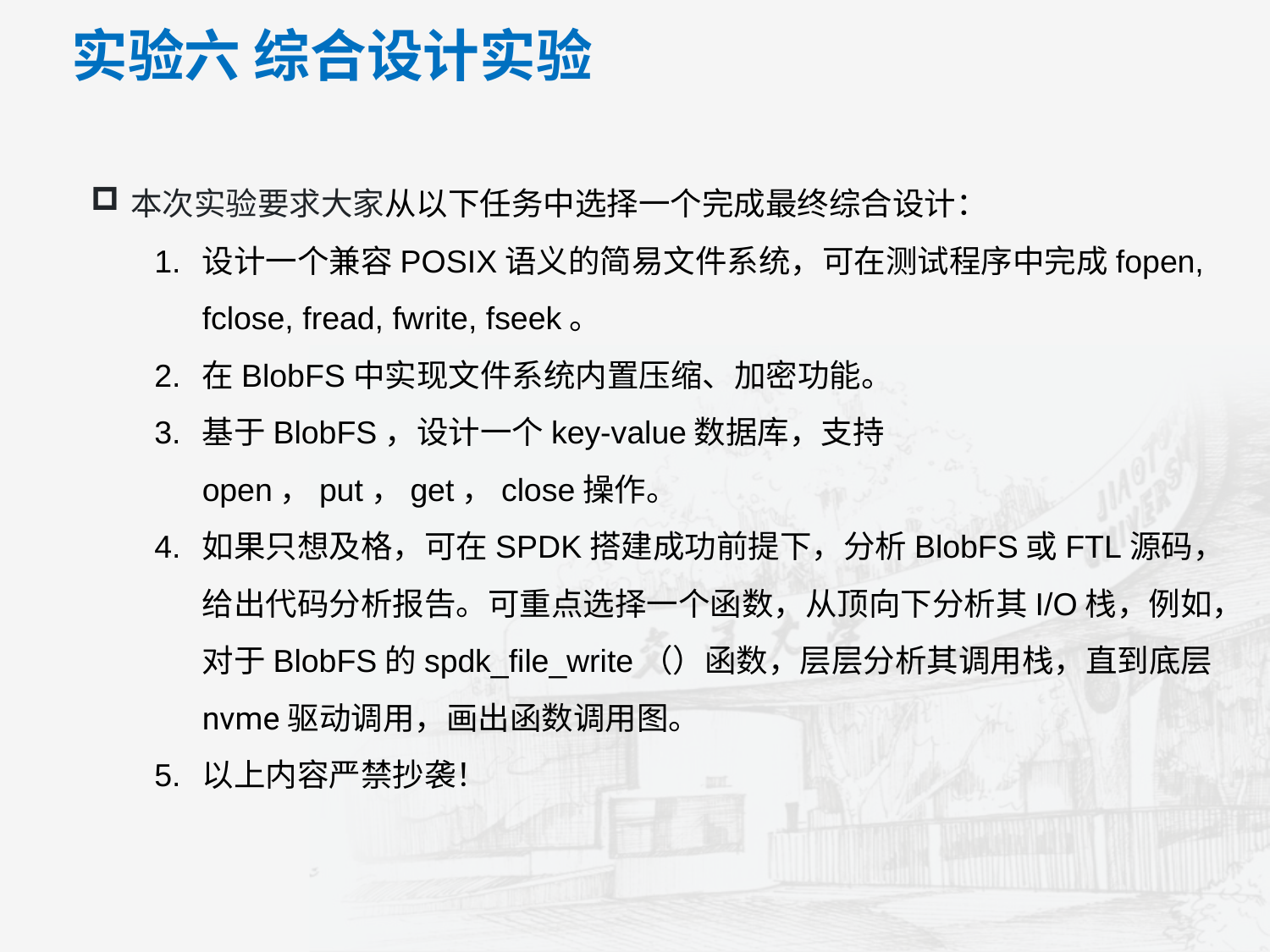

实验六 综合设计实验
本次实验要求大家从以下任务中选择一个完成最终综合设计：
设计一个兼容POSIX语义的简易文件系统，可在测试程序中完成fopen, fclose, fread, fwrite, fseek。
在BlobFS中实现文件系统内置压缩、加密功能。
基于BlobFS，设计一个key-value数据库，支持open，put，get，close操作。
如果只想及格，可在SPDK搭建成功前提下，分析BlobFS或FTL源码，给出代码分析报告。可重点选择一个函数，从顶向下分析其I/O栈，例如，对于BlobFS的spdk_file_write（）函数，层层分析其调用栈，直到底层nvme驱动调用，画出函数调用图。
以上内容严禁抄袭！